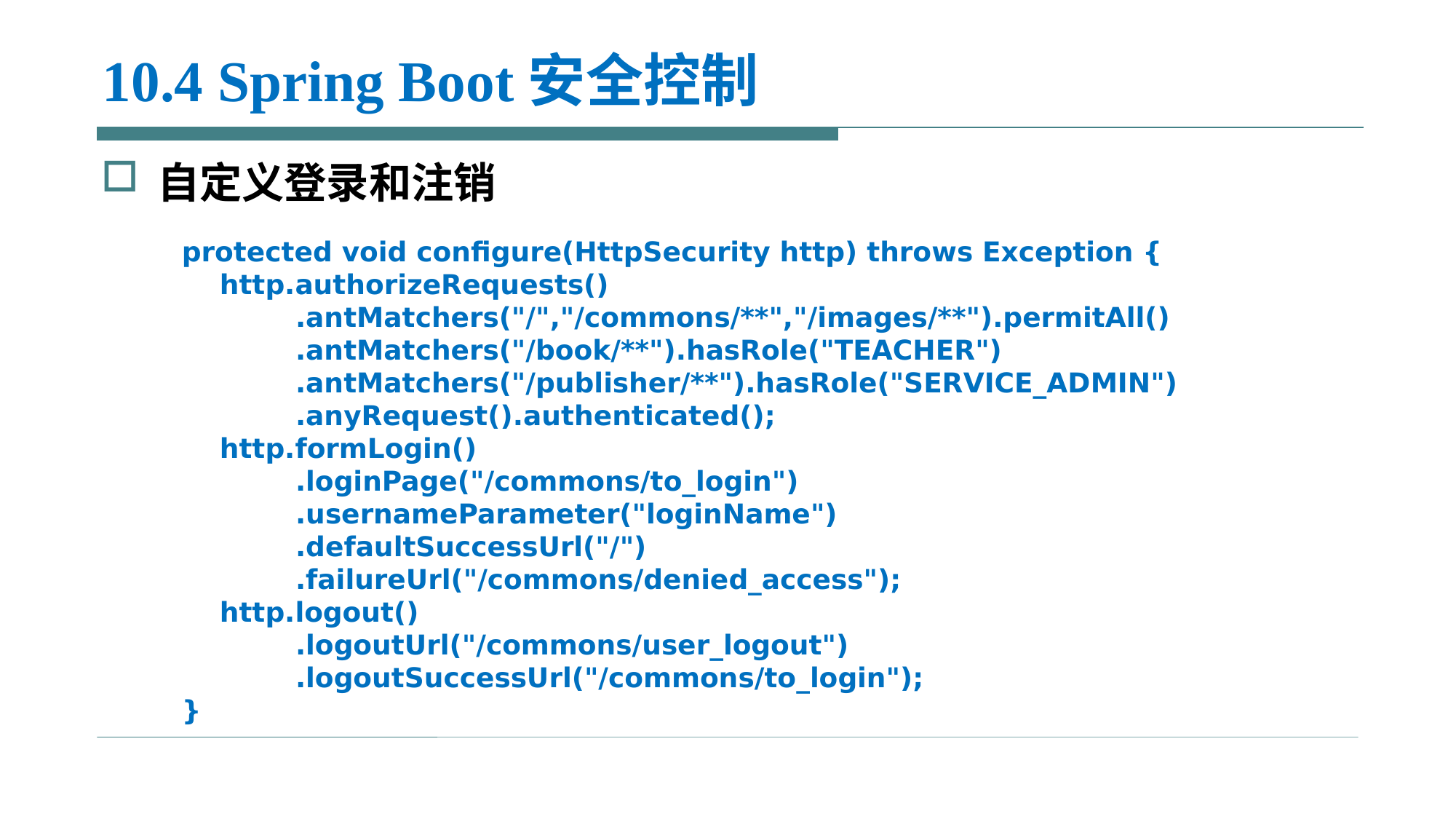

# 10.4 Spring Boot安全控制
自定义登录和注销
protected void configure(HttpSecurity http) throws Exception {
    http.authorizeRequests()
            .antMatchers("/","/commons/**","/images/**").permitAll()
            .antMatchers("/book/**").hasRole("TEACHER")
            .antMatchers("/publisher/**").hasRole("SERVICE_ADMIN")
            .anyRequest().authenticated();
    http.formLogin()
            .loginPage("/commons/to_login")
            .usernameParameter("loginName")
            .defaultSuccessUrl("/")
            .failureUrl("/commons/denied_access");
    http.logout()
            .logoutUrl("/commons/user_logout")
            .logoutSuccessUrl("/commons/to_login");
}
39